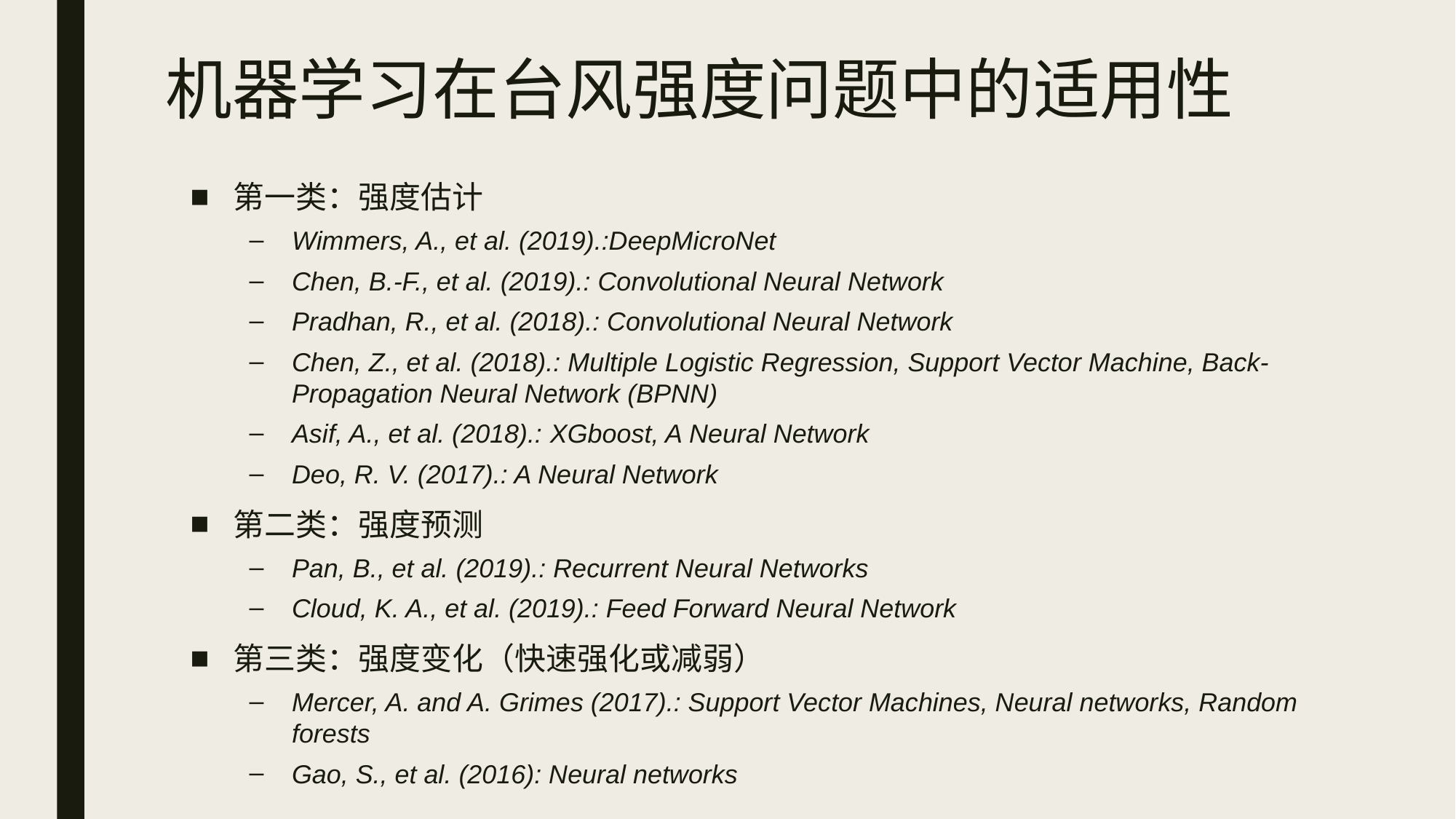

# 机器学习在台风强度问题中的适用性
第一类：强度估计
Wimmers, A., et al. (2019).:DeepMicroNet
Chen, B.-F., et al. (2019).: Convolutional Neural Network
Pradhan, R., et al. (2018).: Convolutional Neural Network
Chen, Z., et al. (2018).: Multiple Logistic Regression, Support Vector Machine, Back-Propagation Neural Network (BPNN)
Asif, A., et al. (2018).: XGboost, A Neural Network
Deo, R. V. (2017).: A Neural Network
第二类：强度预测
Pan, B., et al. (2019).: Recurrent Neural Networks
Cloud, K. A., et al. (2019).: Feed Forward Neural Network
第三类：强度变化（快速强化或减弱）
Mercer, A. and A. Grimes (2017).: Support Vector Machines, Neural networks, Random forests
Gao, S., et al. (2016): Neural networks